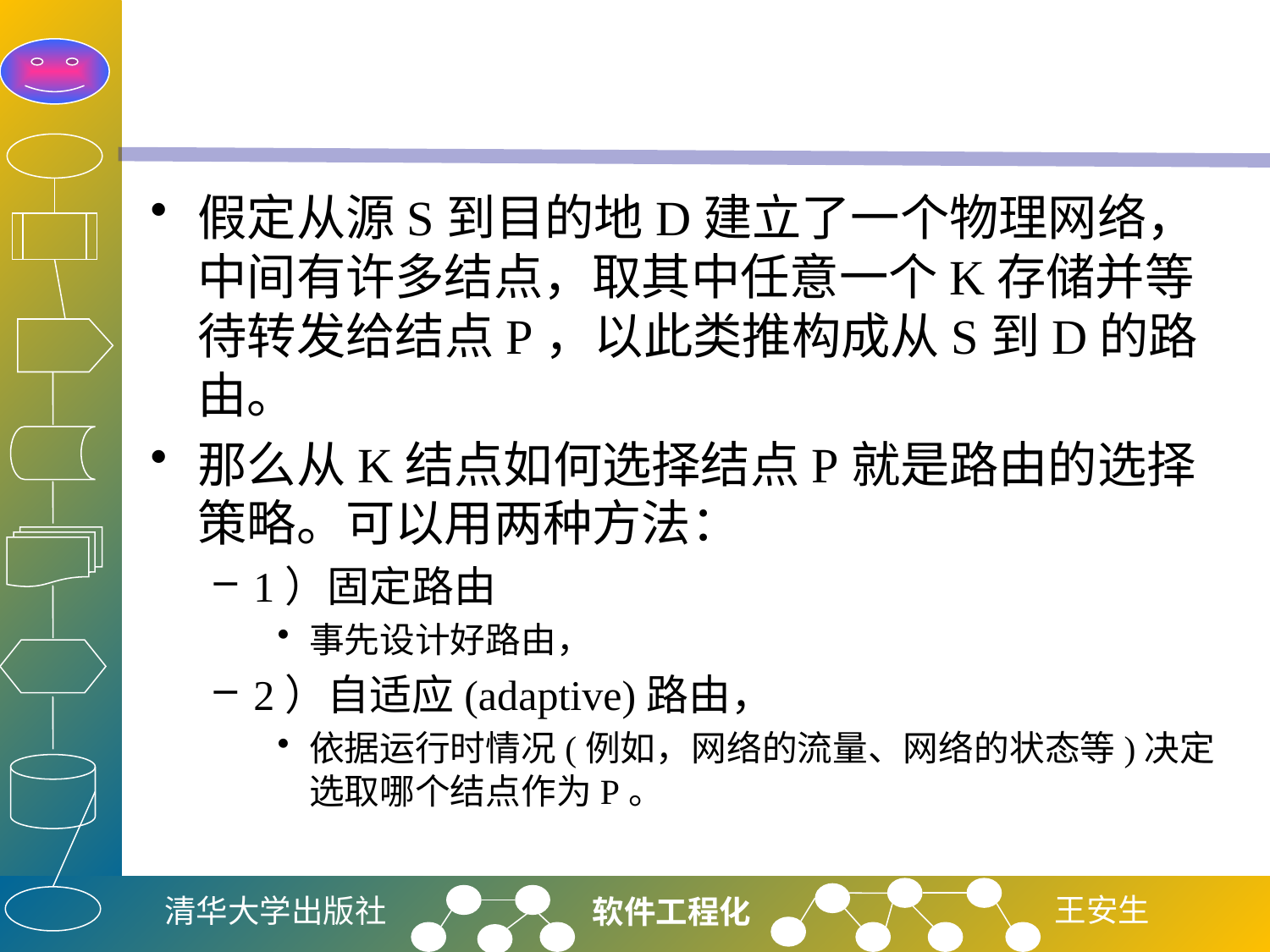

#
假定从源S到目的地D建立了一个物理网络，中间有许多结点，取其中任意一个K存储并等待转发给结点P，以此类推构成从S到D的路由。
那么从K结点如何选择结点P就是路由的选择策略。可以用两种方法：
1）固定路由
事先设计好路由，
2）自适应(adaptive)路由，
依据运行时情况(例如，网络的流量、网络的状态等)决定选取哪个结点作为P。